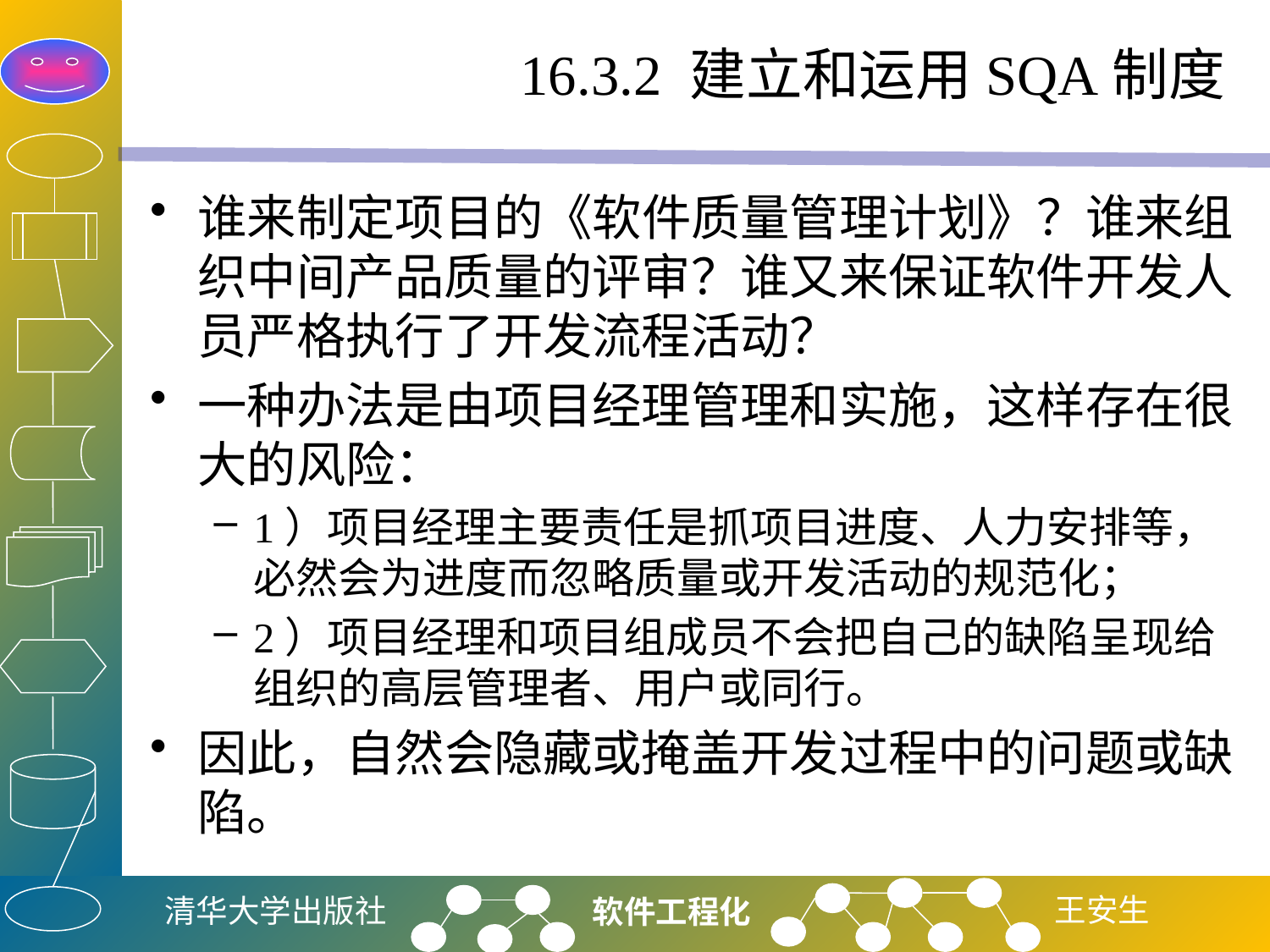

# 16.3.2 建立和运用SQA制度
谁来制定项目的《软件质量管理计划》？谁来组织中间产品质量的评审？谁又来保证软件开发人员严格执行了开发流程活动？
一种办法是由项目经理管理和实施，这样存在很大的风险：
1）项目经理主要责任是抓项目进度、人力安排等，必然会为进度而忽略质量或开发活动的规范化；
2）项目经理和项目组成员不会把自己的缺陷呈现给组织的高层管理者、用户或同行。
因此，自然会隐藏或掩盖开发过程中的问题或缺陷。